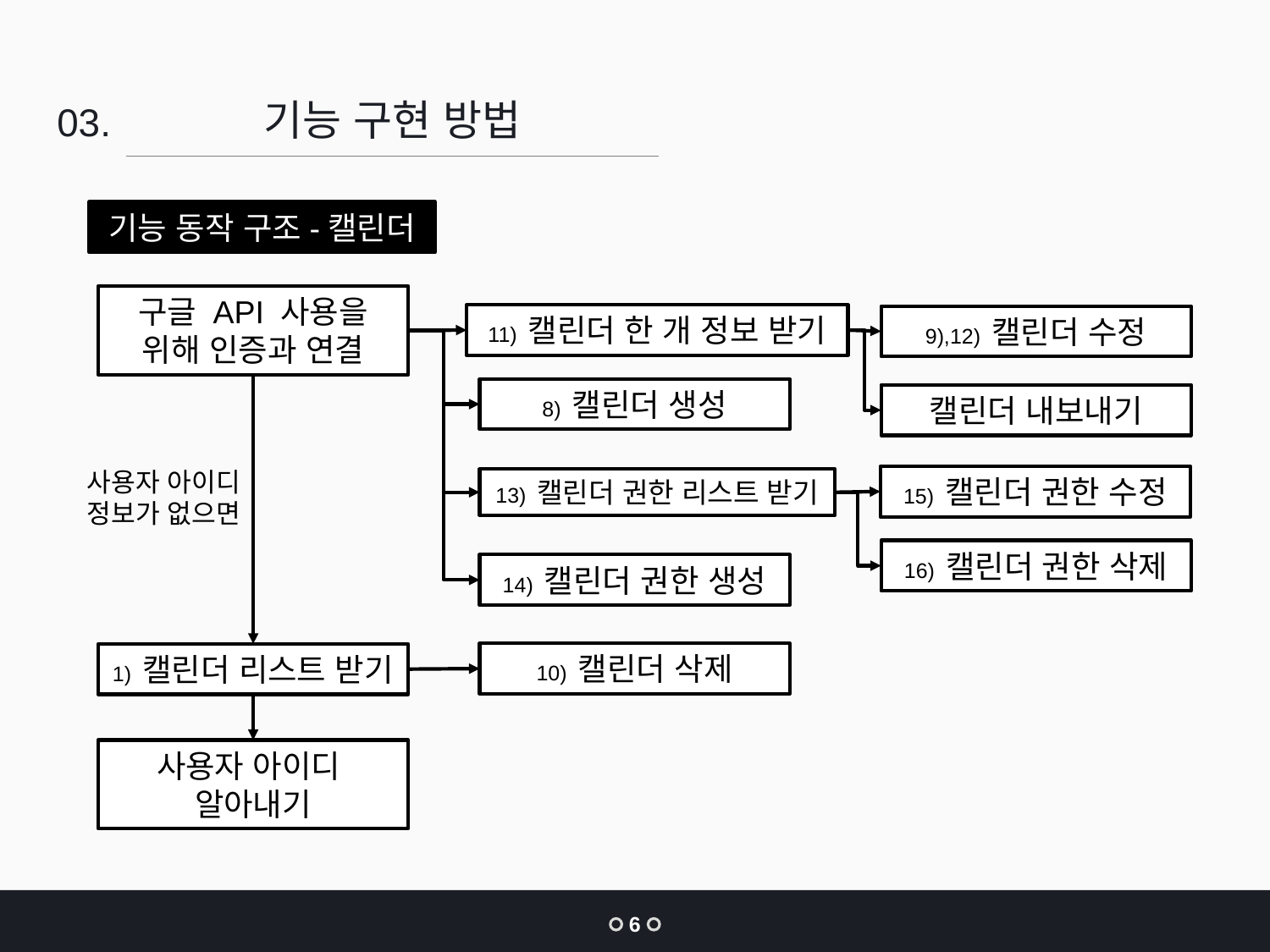

기능 구현 방법
03.
기능 동작 구조-캘린더
구글 API 사용을 위해 인증과 연결
11) 캘린더 한 개 정보 받기
9),12) 캘린더 수정
8) 캘린더 생성
캘린더 내보내기
사용자 아이디 정보가 없으면
15) 캘린더 권한 수정
13) 캘린더 권한 리스트 받기
16) 캘린더 권한 삭제
14) 캘린더 권한 생성
10) 캘린더 삭제
1) 캘린더 리스트 받기
사용자 아이디
알아내기
6